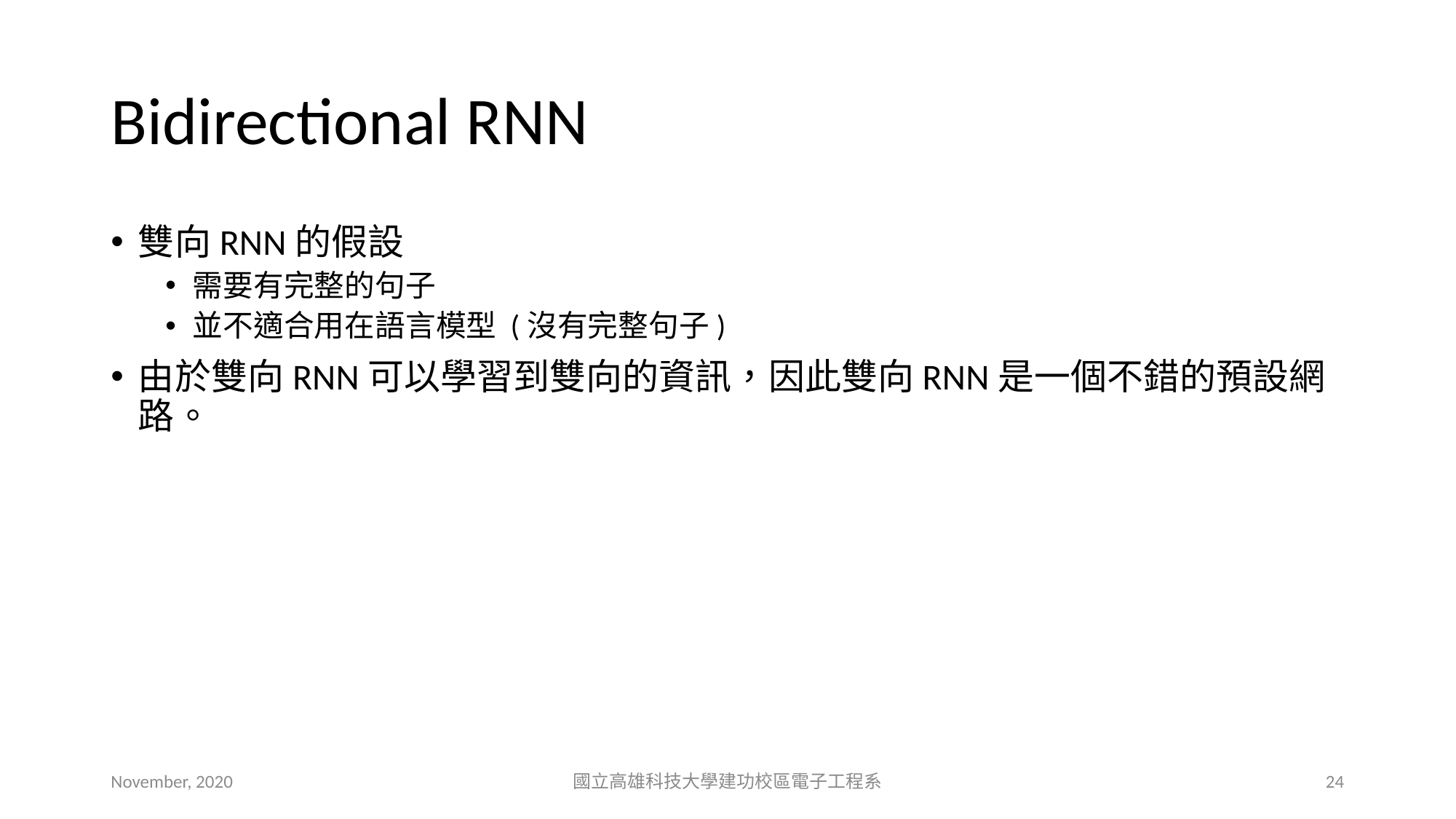

# Bidirectional RNN
雙向RNN的假設
需要有完整的句子
並不適合用在語言模型 (沒有完整句子)
由於雙向RNN可以學習到雙向的資訊，因此雙向RNN是一個不錯的預設網路。
November, 2020
國立高雄科技大學建功校區電子工程系
24